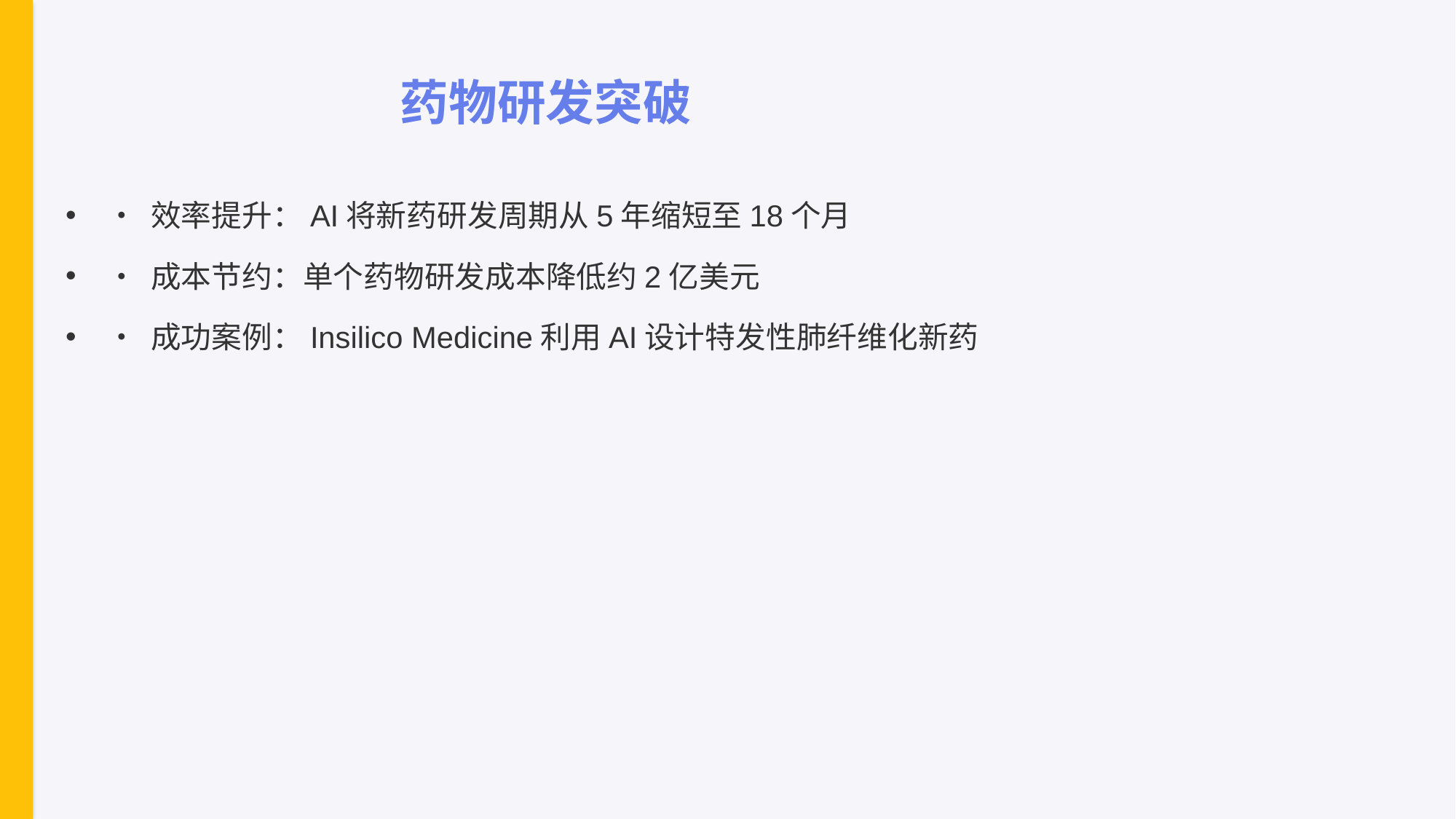

# 药物研发突破
• 效率提升：AI将新药研发周期从5年缩短至18个月
• 成本节约：单个药物研发成本降低约2亿美元
• 成功案例：Insilico Medicine利用AI设计特发性肺纤维化新药